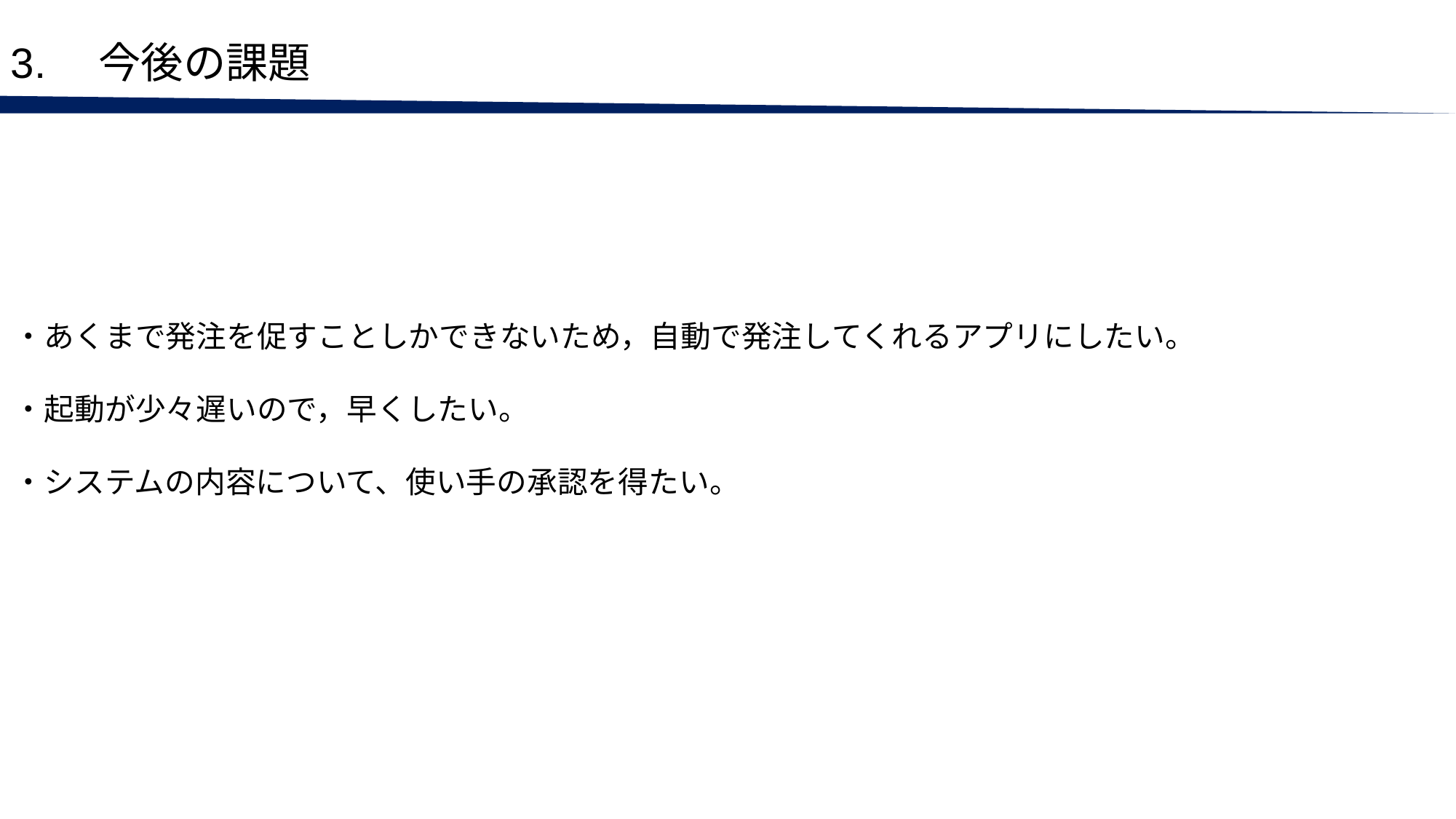

3.　今後の課題
・あくまで発注を促すことしかできないため，自動で発注してくれるアプリにしたい。

・起動が少々遅いので，早くしたい。

・システムの内容について、使い手の承認を得たい。